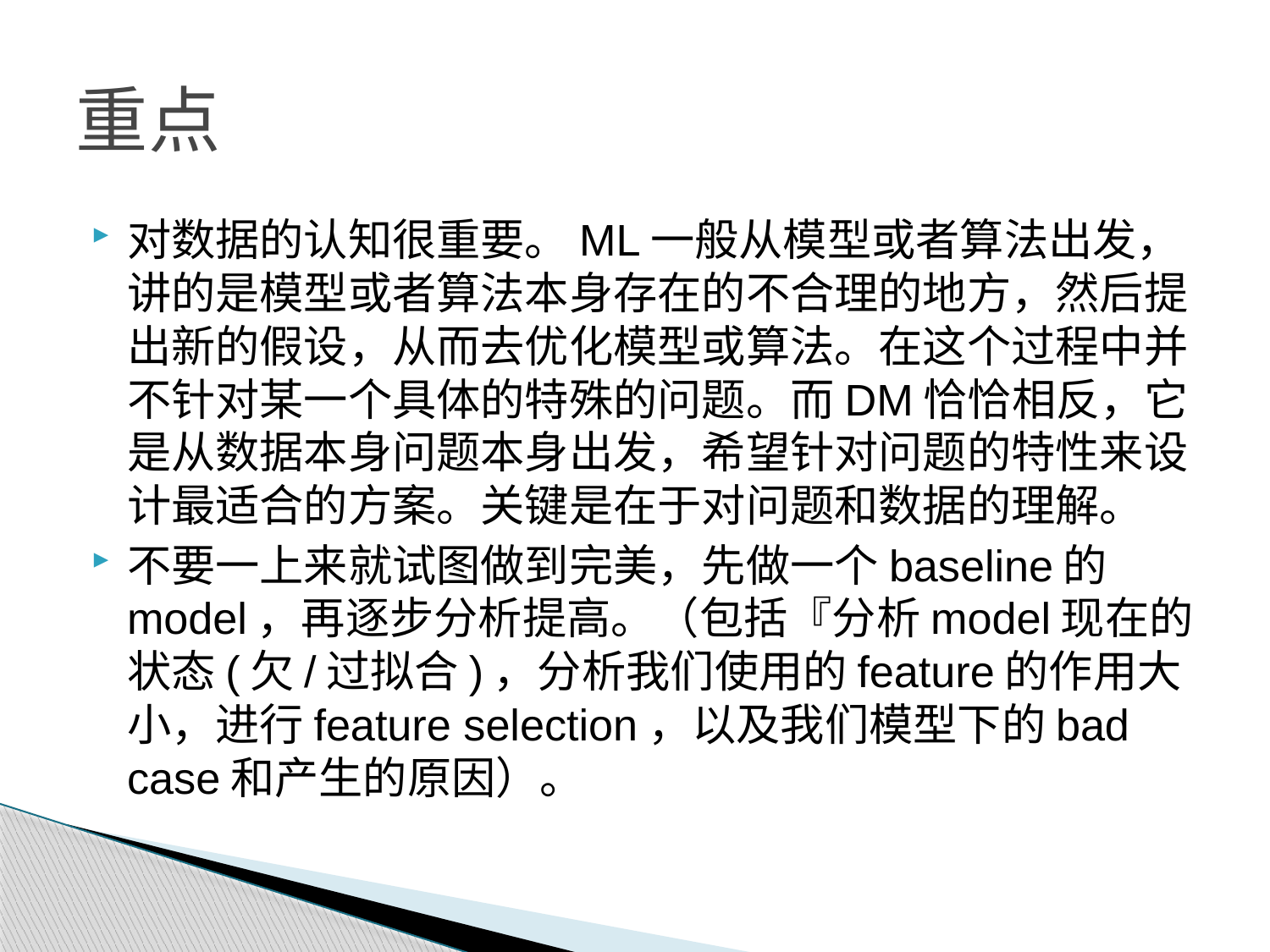

# 重点
对数据的认知很重要。ML一般从模型或者算法出发，讲的是模型或者算法本身存在的不合理的地方，然后提出新的假设，从而去优化模型或算法。在这个过程中并不针对某一个具体的特殊的问题。而DM恰恰相反，它是从数据本身问题本身出发，希望针对问题的特性来设计最适合的方案。关键是在于对问题和数据的理解。
不要一上来就试图做到完美，先做一个baseline的model，再逐步分析提高。（包括『分析model现在的状态(欠/过拟合)，分析我们使用的feature的作用大小，进行feature selection，以及我们模型下的bad case和产生的原因）。